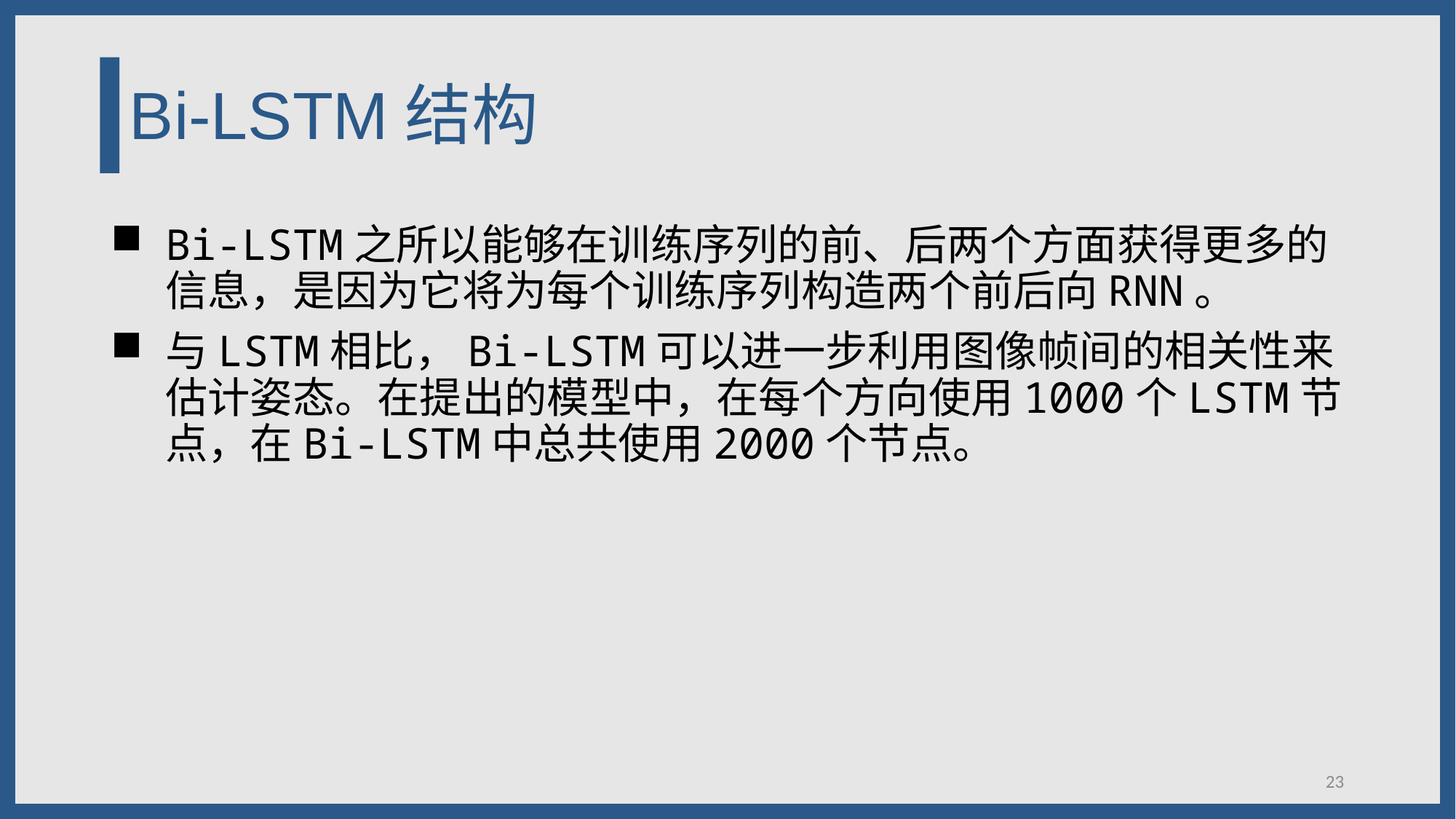

# Bi-LSTM结构
Bi-LSTM之所以能够在训练序列的前、后两个方面获得更多的信息，是因为它将为每个训练序列构造两个前后向RNN。
与LSTM相比，Bi-LSTM可以进一步利用图像帧间的相关性来估计姿态。在提出的模型中，在每个方向使用1000个LSTM节点，在Bi-LSTM中总共使用2000个节点。
23